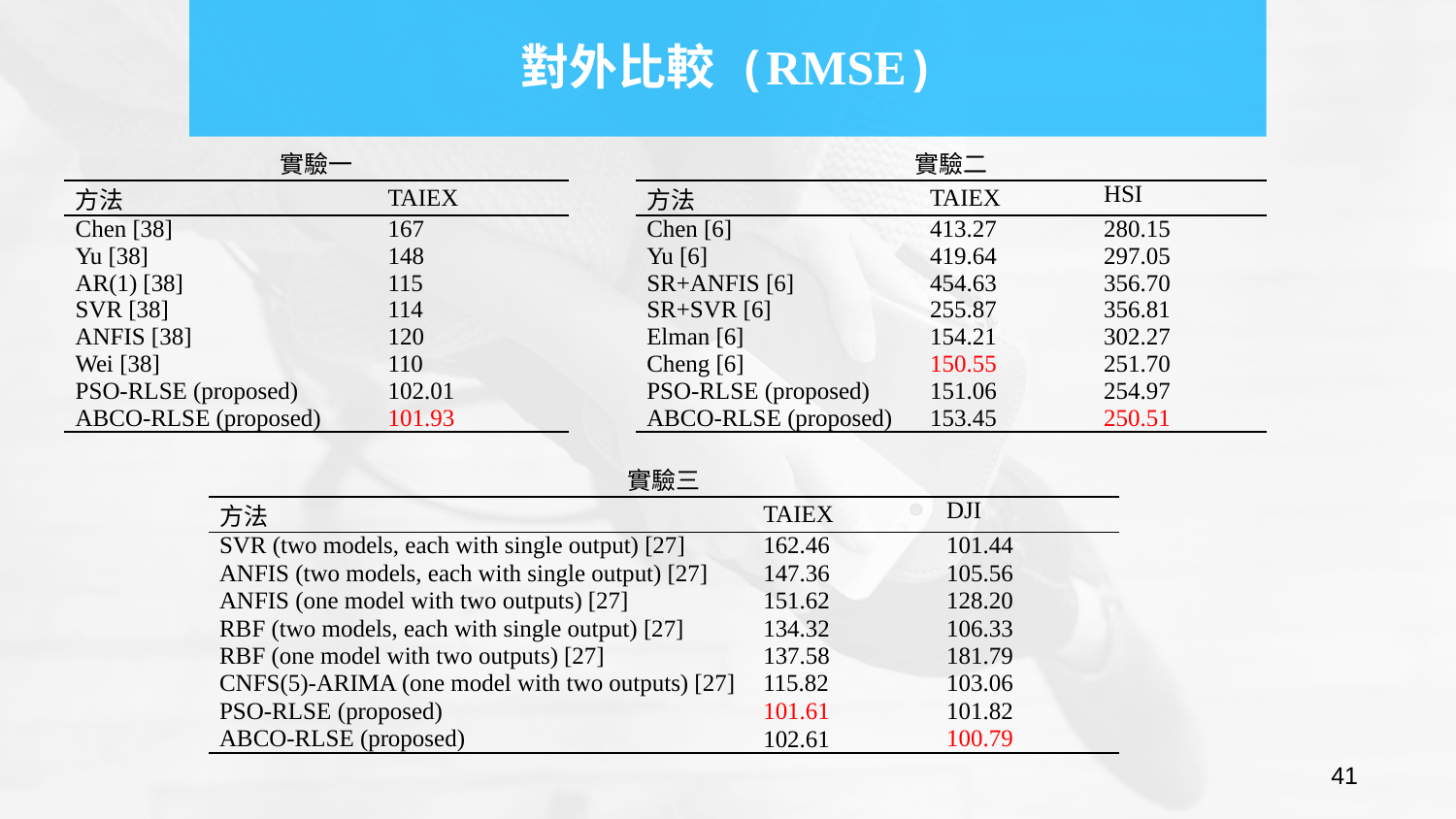

# 對外比較 (RMSE)
| 實驗一 |  |
| --- | --- |
| 方法 | TAIEX |
| Chen [38] | 167 |
| Yu [38] | 148 |
| AR(1) [38] | 115 |
| SVR [38] | 114 |
| ANFIS [38] | 120 |
| Wei [38] | 110 |
| PSO-RLSE (proposed) | 102.01 |
| ABCO-RLSE (proposed) | 101.93 |
| 實驗二 |  |  |
| --- | --- | --- |
| 方法 | TAIEX | HSI |
| Chen [6] | 413.27 | 280.15 |
| Yu [6] | 419.64 | 297.05 |
| SR+ANFIS [6] | 454.63 | 356.70 |
| SR+SVR [6] | 255.87 | 356.81 |
| Elman [6] | 154.21 | 302.27 |
| Cheng [6] | 150.55 | 251.70 |
| PSO-RLSE (proposed) | 151.06 | 254.97 |
| ABCO-RLSE (proposed) | 153.45 | 250.51 |
| 實驗三 |  |  |
| --- | --- | --- |
| 方法 | TAIEX | DJI |
| SVR (two models, each with single output) [27] | 162.46 | 101.44 |
| ANFIS (two models, each with single output) [27] | 147.36 | 105.56 |
| ANFIS (one model with two outputs) [27] | 151.62 | 128.20 |
| RBF (two models, each with single output) [27] | 134.32 | 106.33 |
| RBF (one model with two outputs) [27] | 137.58 | 181.79 |
| CNFS(5)-ARIMA (one model with two outputs) [27] | 115.82 | 103.06 |
| PSO-RLSE (proposed) | 101.61 | 101.82 |
| ABCO-RLSE (proposed) | 102.61 | 100.79 |
41